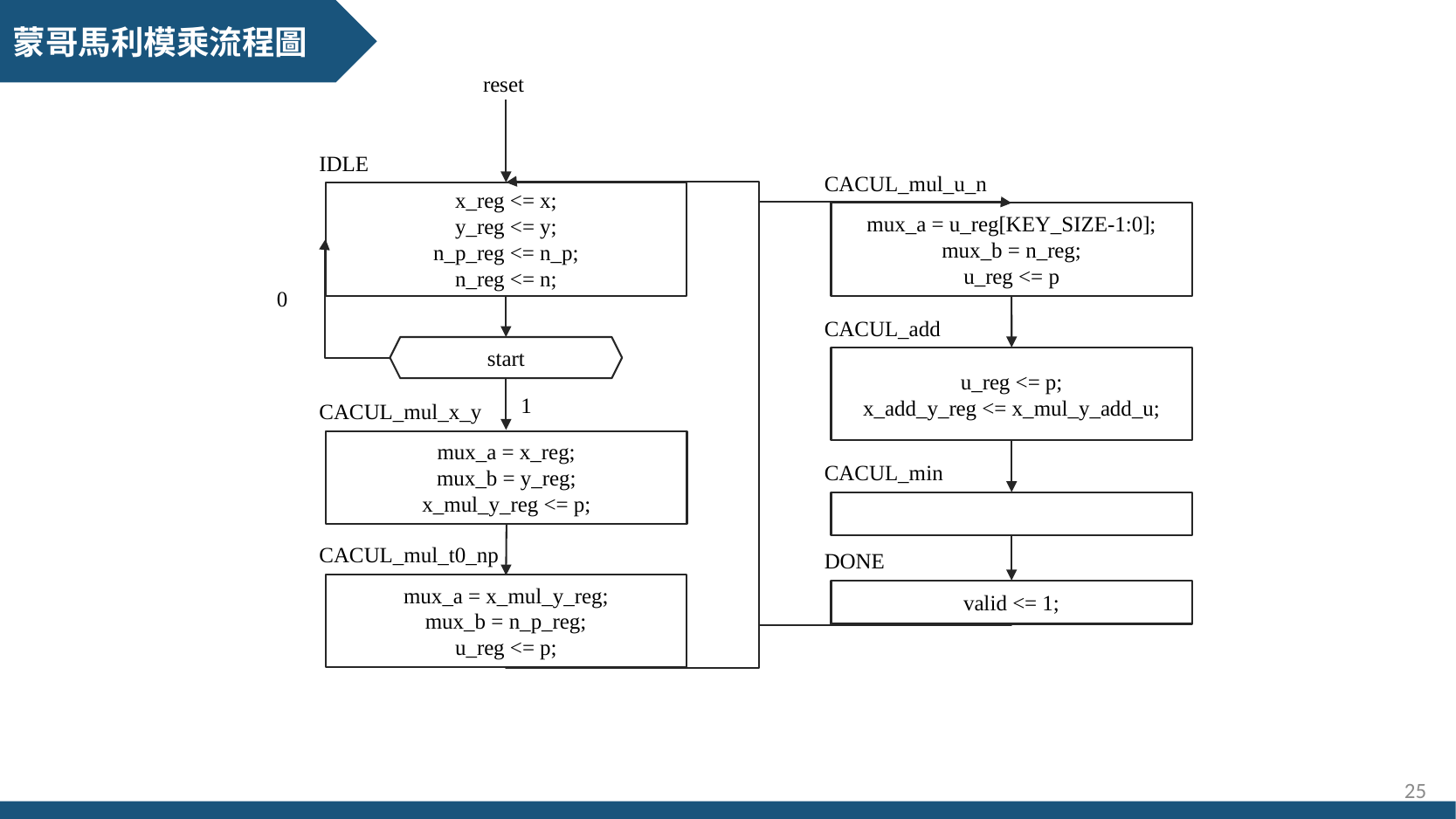

蒙哥馬利模乘流程圖
reset
IDLE
CACUL_mul_u_n
x_reg <= x;
y_reg <= y;
n_p_reg <= n_p;
n_reg <= n;
mux_a = u_reg[KEY_SIZE-1:0];
mux_b = n_reg;
u_reg <= p
0
CACUL_add
start
u_reg <= p;
x_add_y_reg <= x_mul_y_add_u;
1
CACUL_mul_x_y
mux_a = x_reg;
mux_b = y_reg;
x_mul_y_reg <= p;
CACUL_min

CACUL_mul_t0_np
DONE
mux_a = x_mul_y_reg;
mux_b = n_p_reg;
u_reg <= p;
valid <= 1;
25